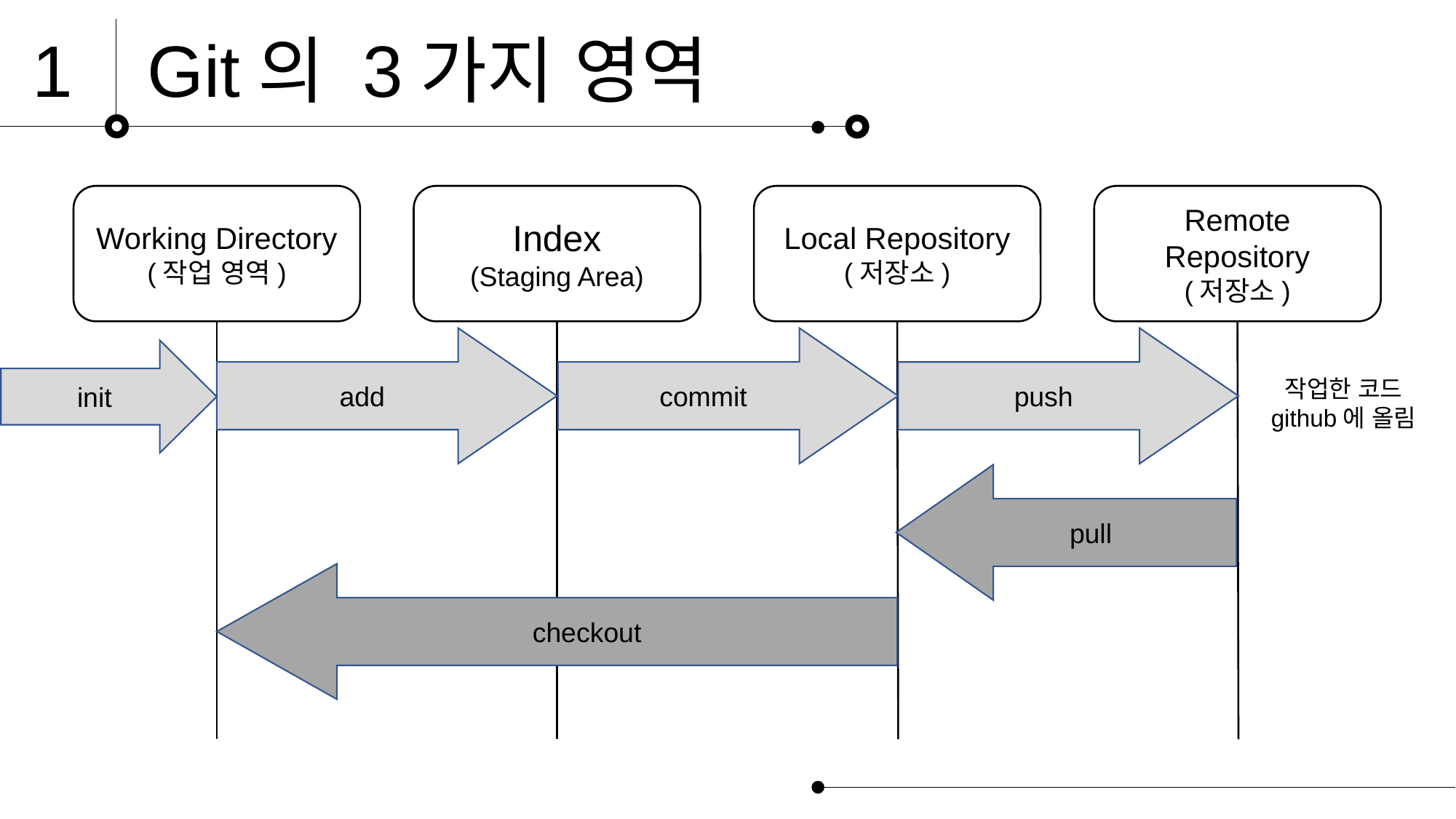

1
Git의 3가지 영역
Index
(Staging Area)
Local Repository
(저장소)
Remote Repository
(저장소)
Working Directory
(작업 영역)
add
commit
push
init
checkout
pull
작업한 코드 github에 올림